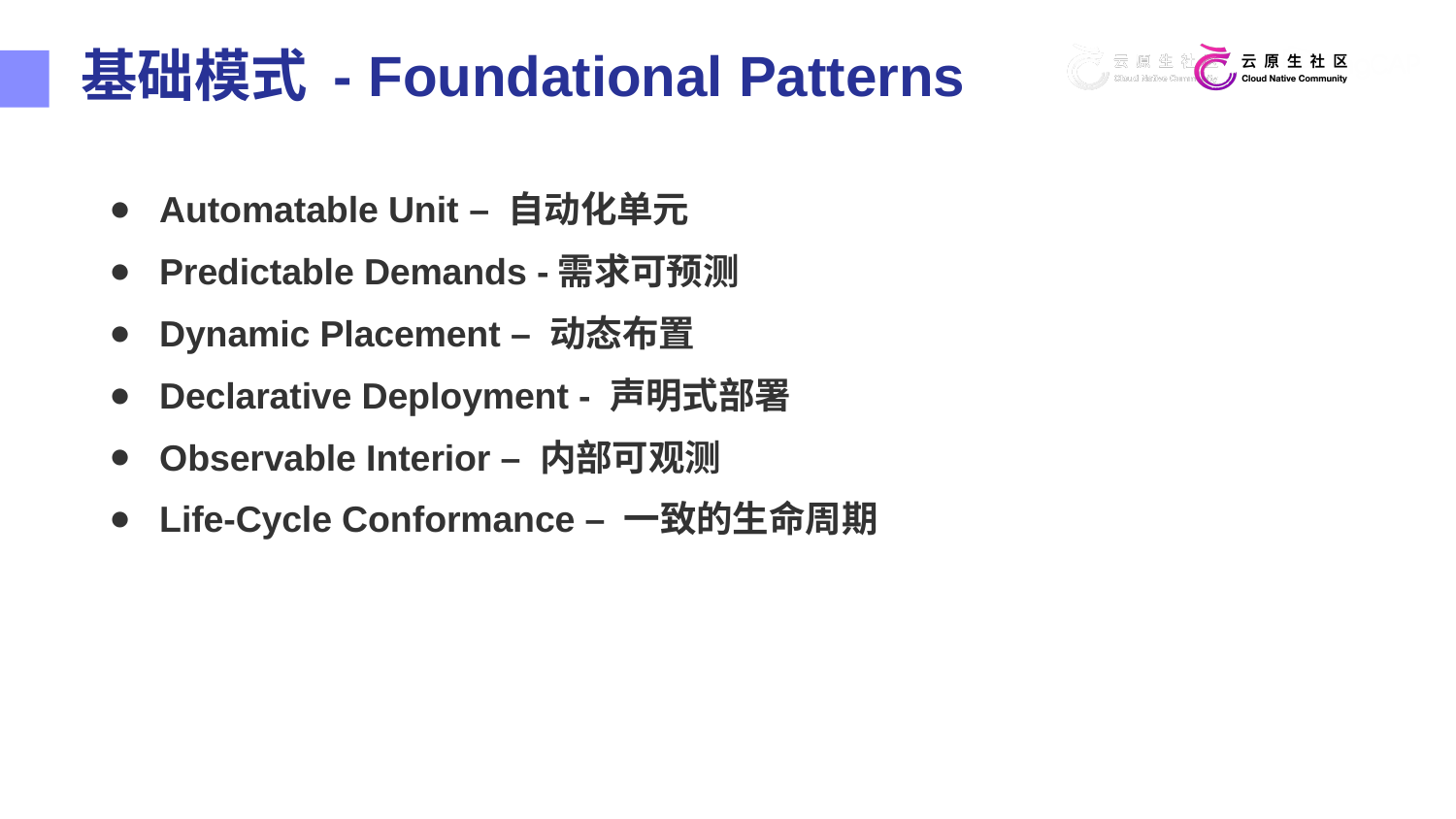

基础模式 - Foundational Patterns

Automatable Unit – 自动化单元
Predictable Demands -需求可预测
Dynamic Placement – 动态布置
Declarative Deployment - 声明式部署
Observable Interior – 内部可观测
Life-Cycle Conformance – 一致的生命周期